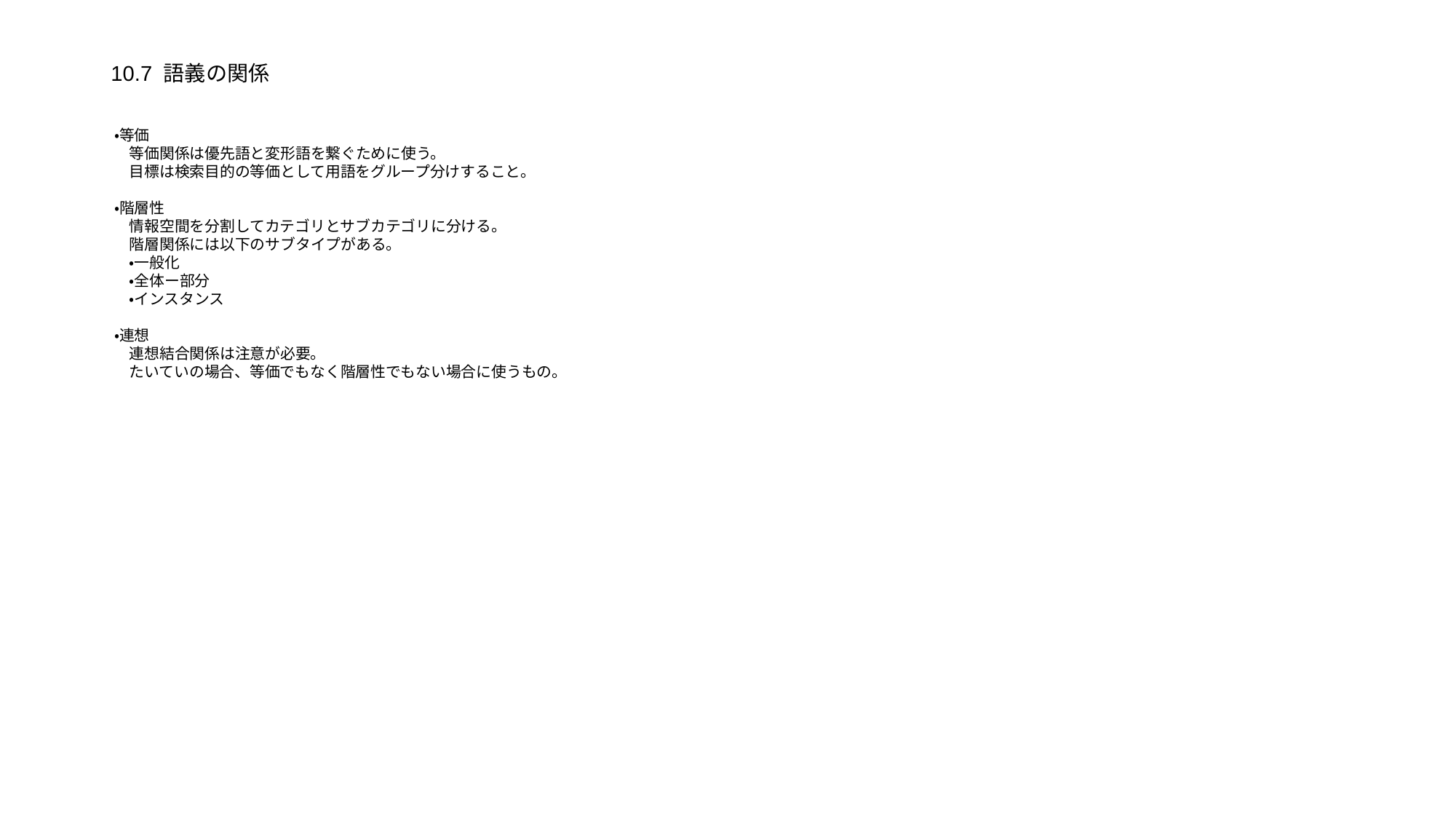

# 10.7 語義の関係
・等価
　等価関係は優先語と変形語を繋ぐために使う。
　目標は検索目的の等価として用語をグループ分けすること。

・階層性
　情報空間を分割してカテゴリとサブカテゴリに分ける。
　階層関係には以下のサブタイプがある。
　・一般化
　・全体ー部分
　・インスタンス

・連想
　連想結合関係は注意が必要。
　たいていの場合、等価でもなく階層性でもない場合に使うもの。